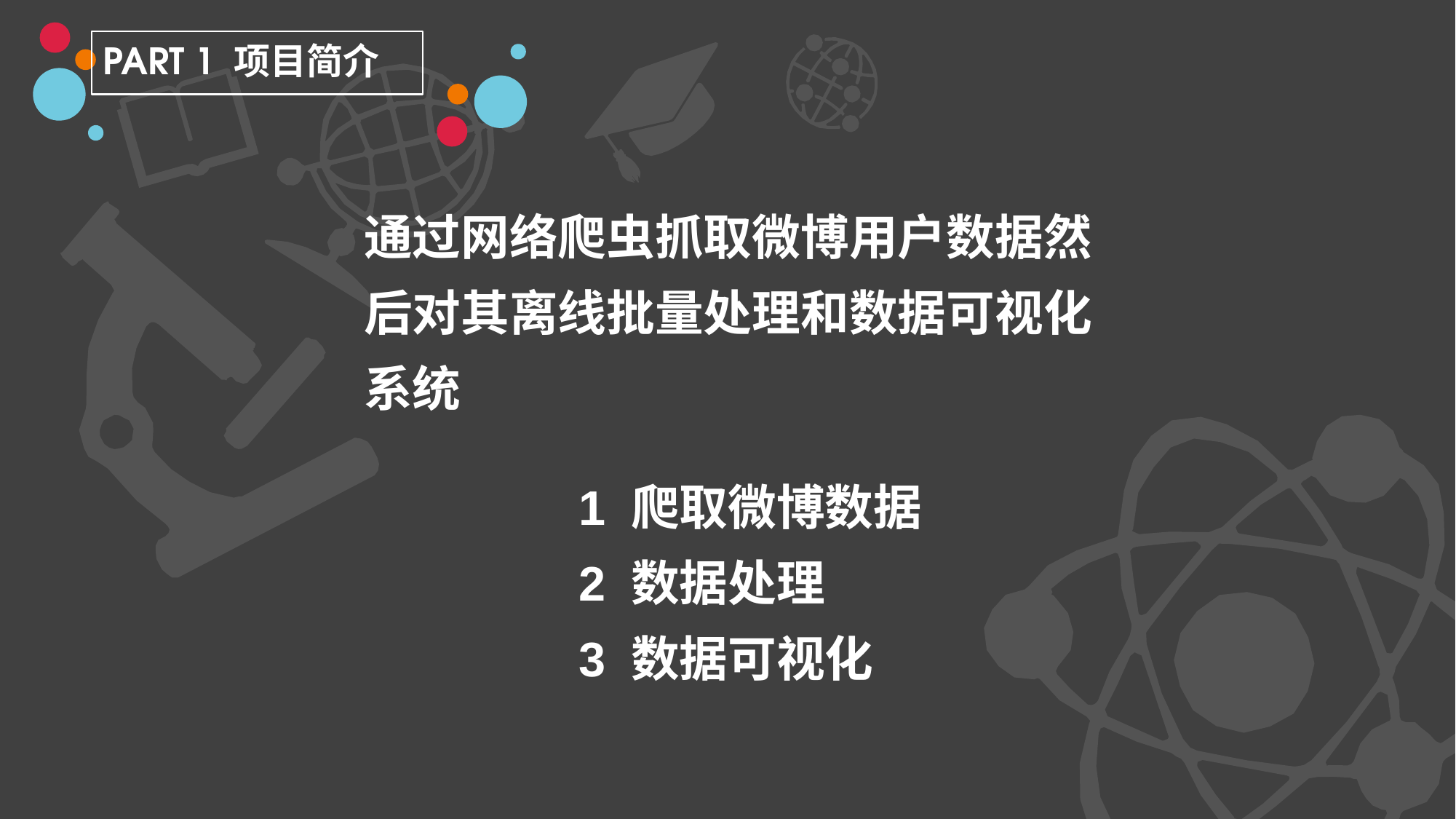

PART 1 项目简介
通过网络爬虫抓取微博用户数据然后对其离线批量处理和数据可视化系统
1 爬取微博数据
2 数据处理
3 数据可视化